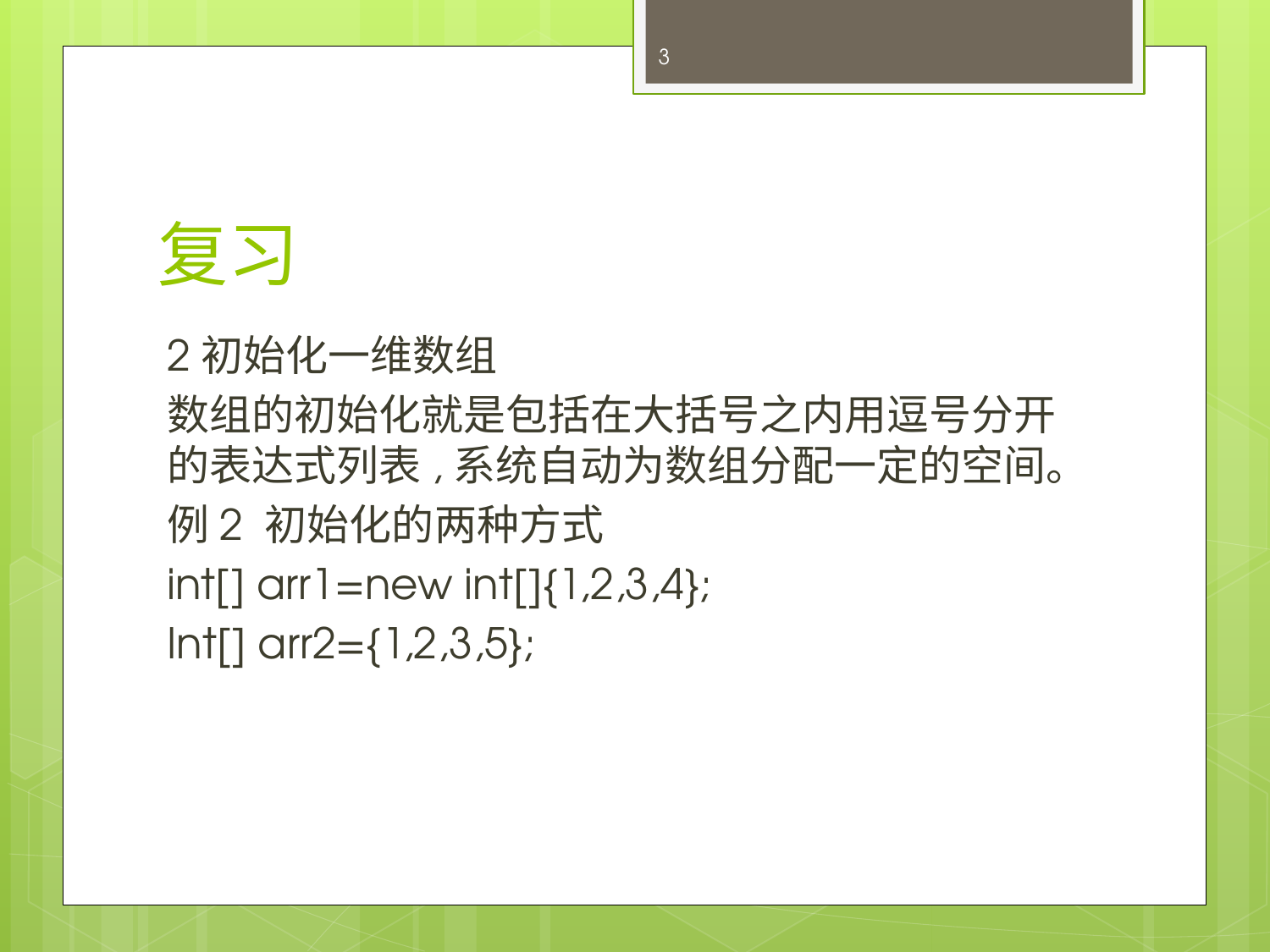

3
# 复习
2初始化一维数组
数组的初始化就是包括在大括号之内用逗号分开的表达式列表,系统自动为数组分配一定的空间。
例2 初始化的两种方式
int[] arr1=new int[]{1,2,3,4};
Int[] arr2={1,2,3,5};